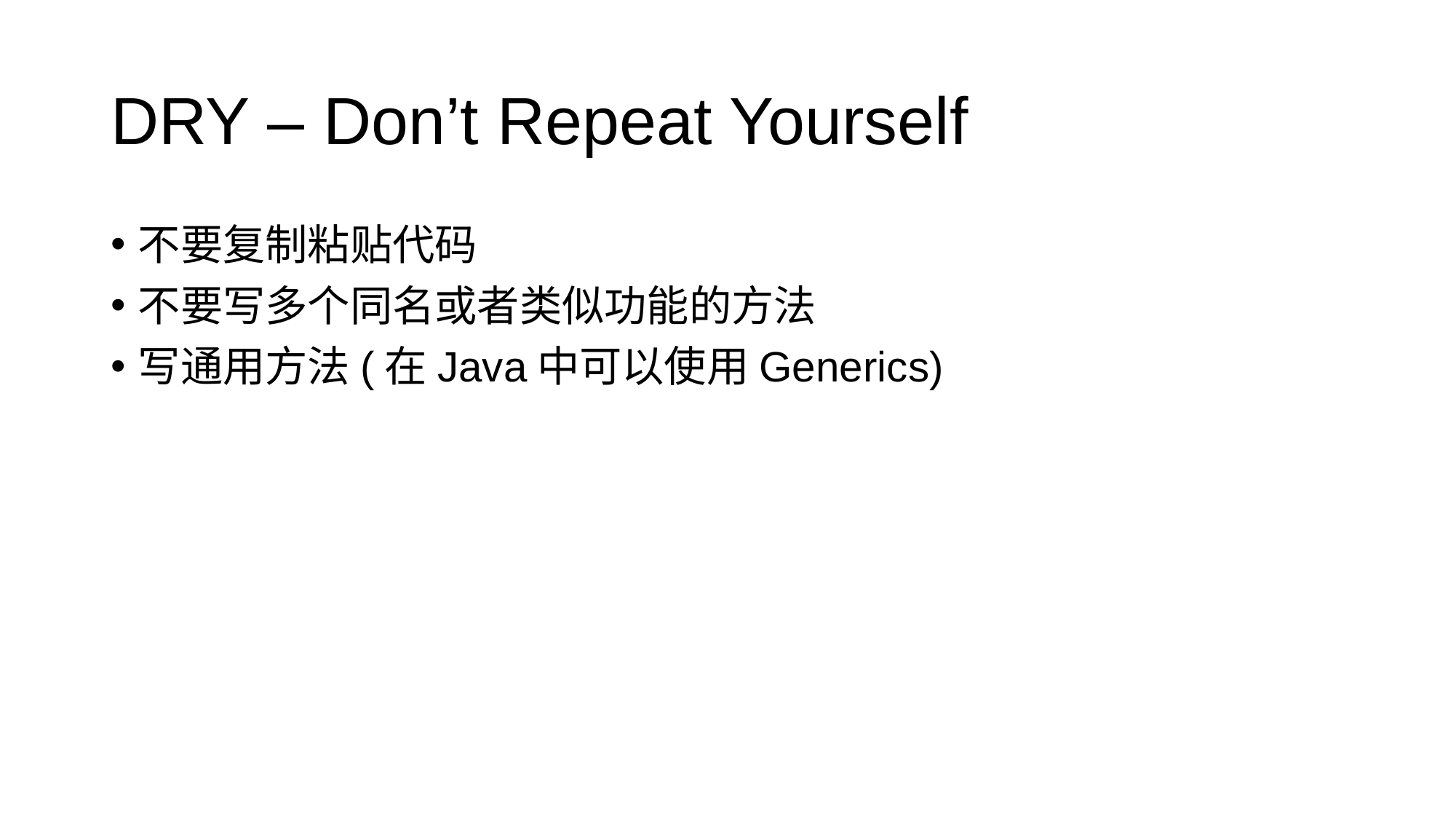

# DRY – Don’t Repeat Yourself
不要复制粘贴代码
不要写多个同名或者类似功能的方法
写通用方法(在Java中可以使用Generics)